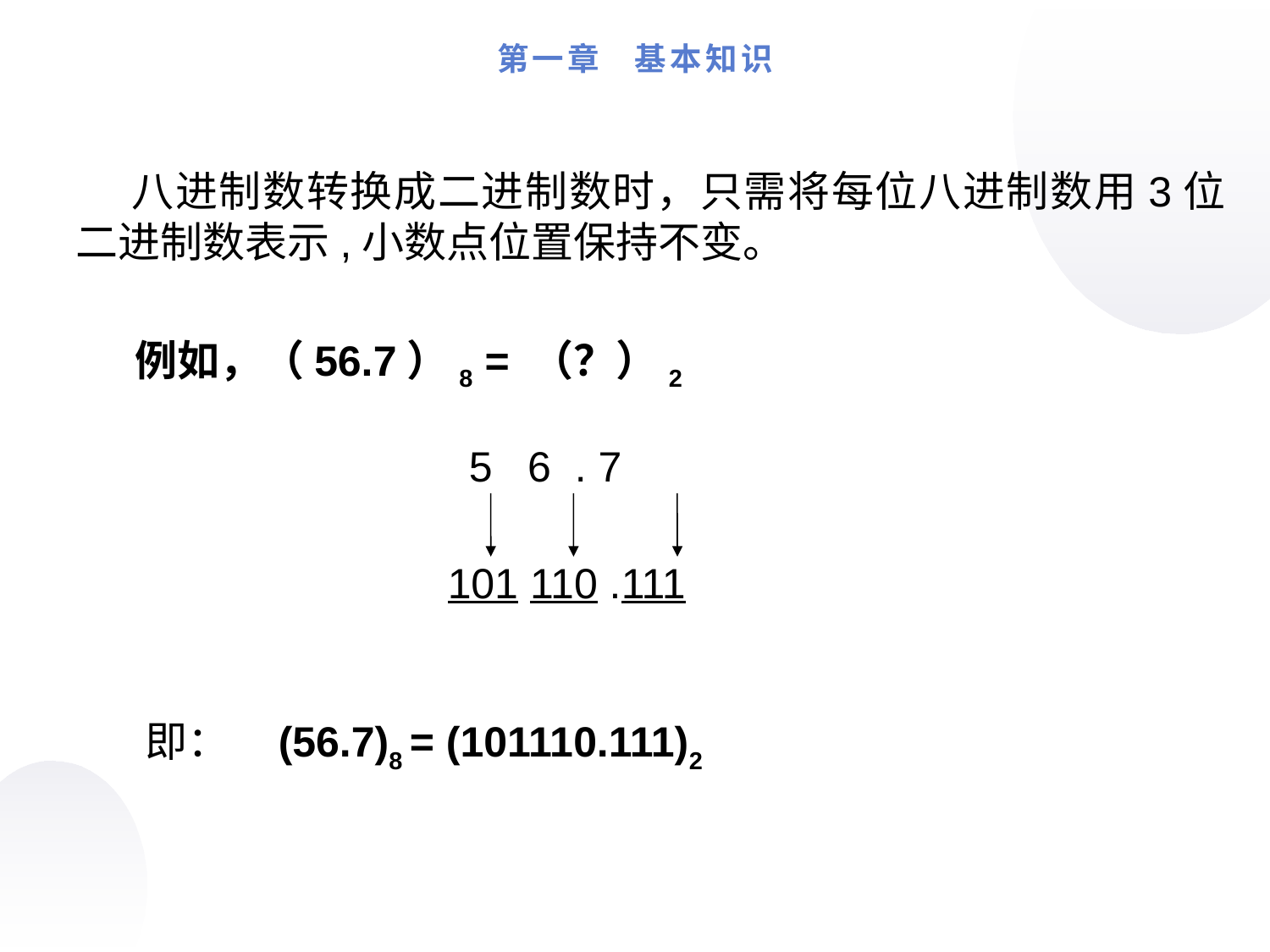

第一章   基本知识
    八进制数转换成二进制数时，只需将每位八进制数用3位二进制数表示,小数点位置保持不变。
    例如，（56.7）8 = （？）2
 5   6  . 7

 101 110 .111
    即：    (56.7)8 = (101110.111)2

13